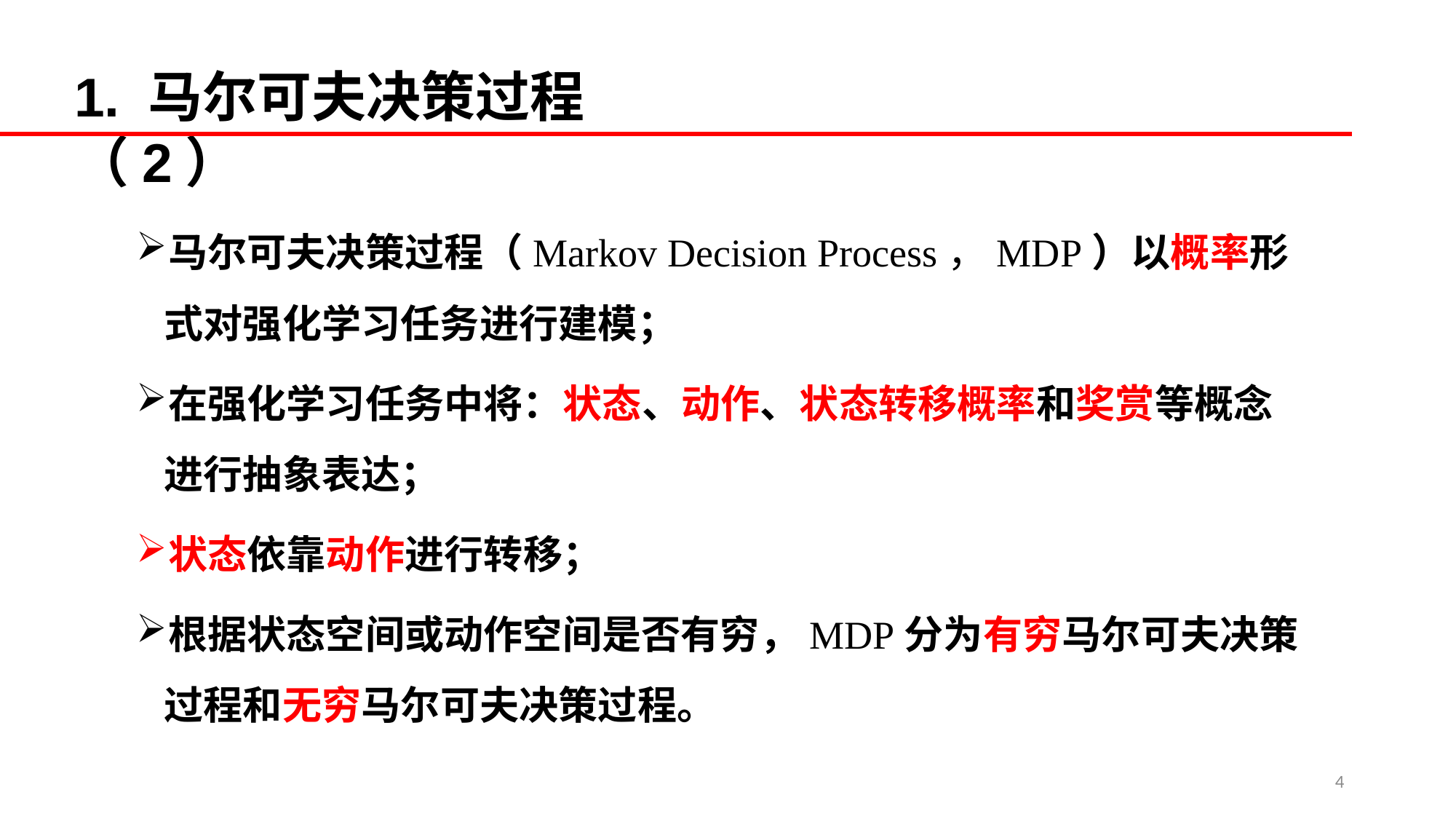

1. 马尔可夫决策过程（2）
马尔可夫决策过程（Markov Decision Process，MDP）以概率形式对强化学习任务进行建模；
在强化学习任务中将：状态、动作、状态转移概率和奖赏等概念进行抽象表达；
状态依靠动作进行转移；
根据状态空间或动作空间是否有穷，MDP分为有穷马尔可夫决策过程和无穷马尔可夫决策过程。

4